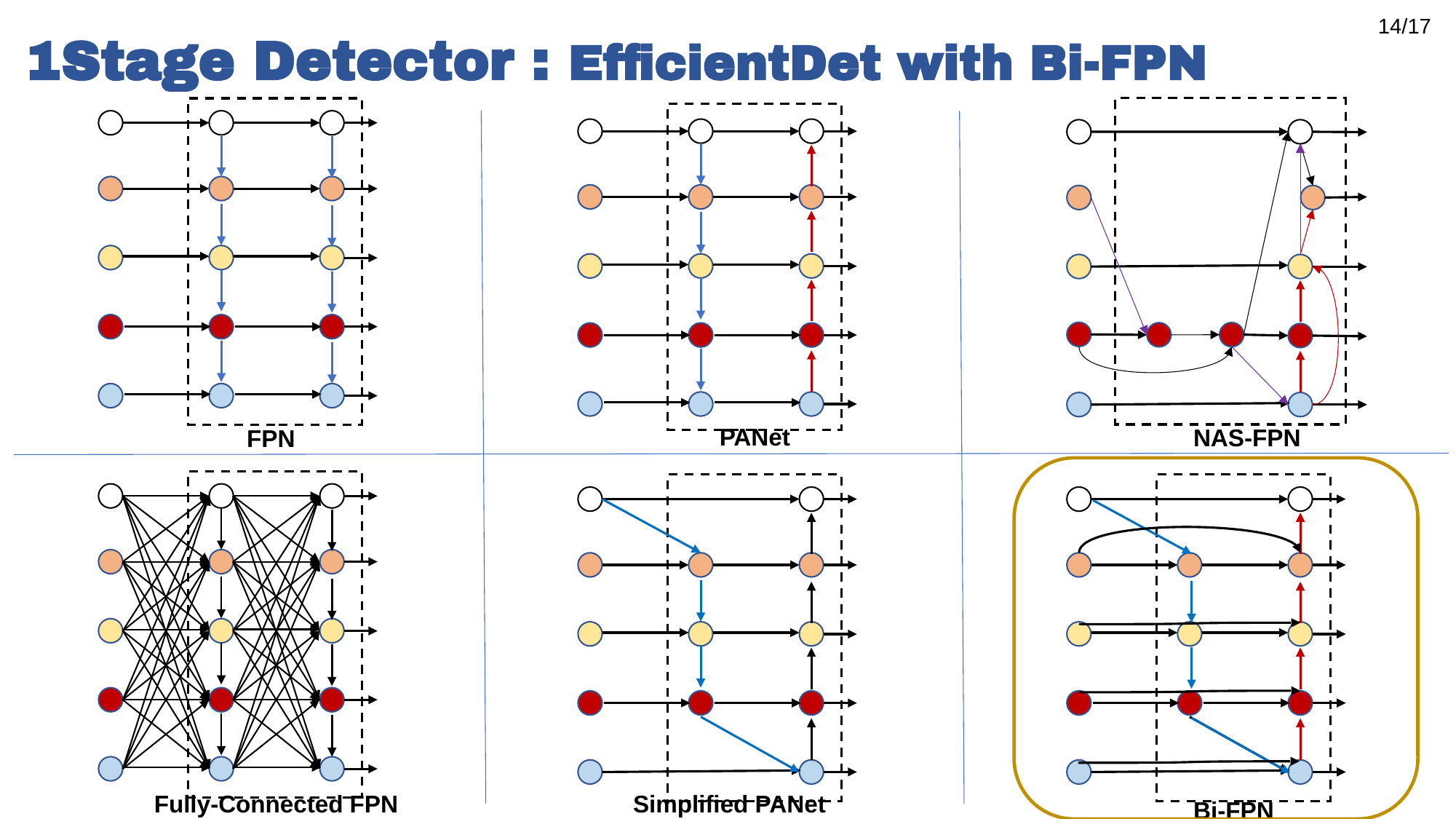

여기에서 (a) 방식이 전통적인 FPN 구조를 의미하고, (b) PANet은 추가로 bottom-up pathway를 FPN에 추가하는 방법을 제안하였습니다.
(c)는 AutoML의 Neural Architecture Search를 FPN 구조에 적용하였고, 불규칙적인 FPN 구조를 보이는 것이 특징입니다. 또한 (a)와 (b) 구조는 같은 scale에서만 connection이 존재하지만, (c) 구조부터는 scale이 다른 경우에도 connection이 존재하는 Cross-Scale Connection 을 적용하고 있습니다.
(d)와 (e)는 본 논문에서 추가로 제안하고 실험을 한 방식이고, 마지막 (f) 방식이 본 논문에서 제안하고 있는 BiFPN 구조를 의미합니다.
(e) Simplified PANet 방식은 PANet에서 input edge가 1개인 node들은 기여도가 적을 것이라 생각하며 제거를 하여 얻은 Network 구조를 의미하고, 여기에 (f) 그림의 보라색 선처럼 같은 scale에서 edge를 추가하여 더 많은 feature들이 fusion되도록 구성을 한 방식이 BiFPN입니다. 또한 PANet은 top-down과 bottom-up path를 하나만 사용한 반면, 본 논문에서는 이러한 구조를 여러 번 반복하여 사용을 하였습니다. 이를 통해 더 high-level한 feature fusion을 할 수 있음을 주장하고 있습니다.
14/17
1Stage Detector : EfficientDet with Bi-FPN

PANet
NAS-FPN
FPN

Fully-Connected FPN
Simplified PANet
Bi-FPN